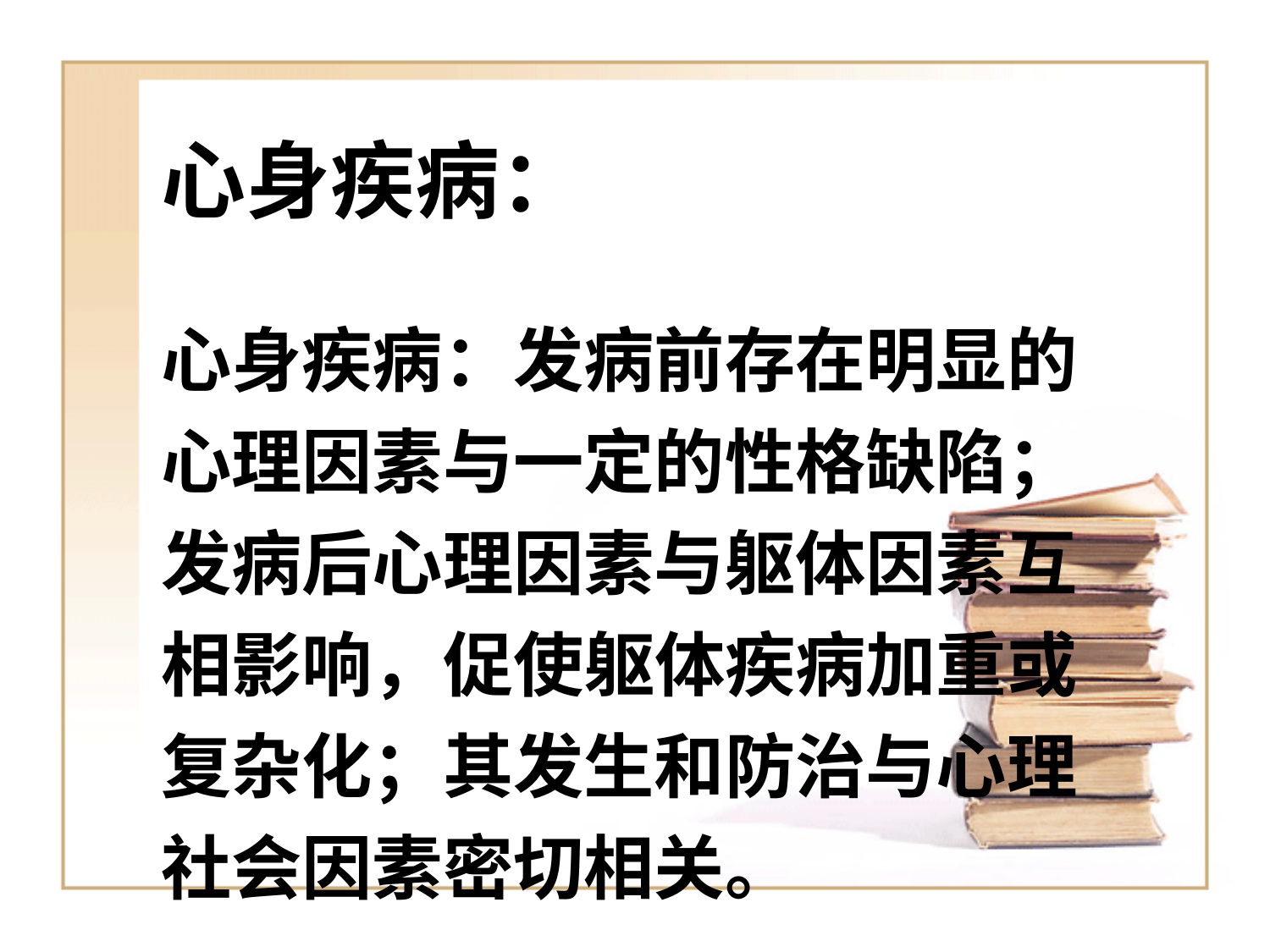

# 心身疾病：

心身疾病：发病前存在明显的心理因素与一定的性格缺陷；发病后心理因素与躯体因素互相影响，促使躯体疾病加重或复杂化；其发生和防治与心理社会因素密切相关。